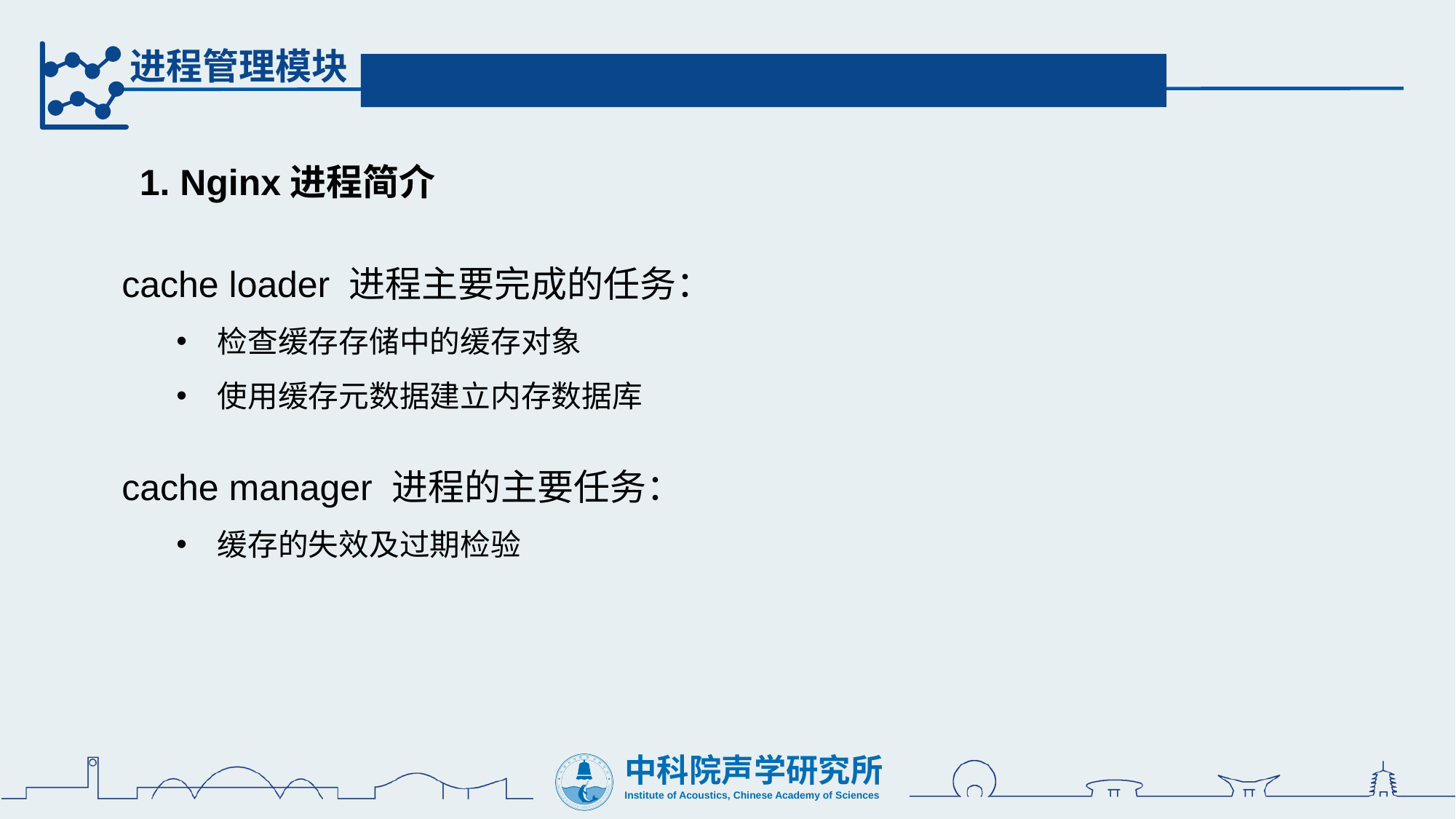

进程管理模块

1. Nginx进程简介
cache loader 进程主要完成的任务：
检查缓存存储中的缓存对象
使用缓存元数据建立内存数据库
cache manager 进程的主要任务：
缓存的失效及过期检验